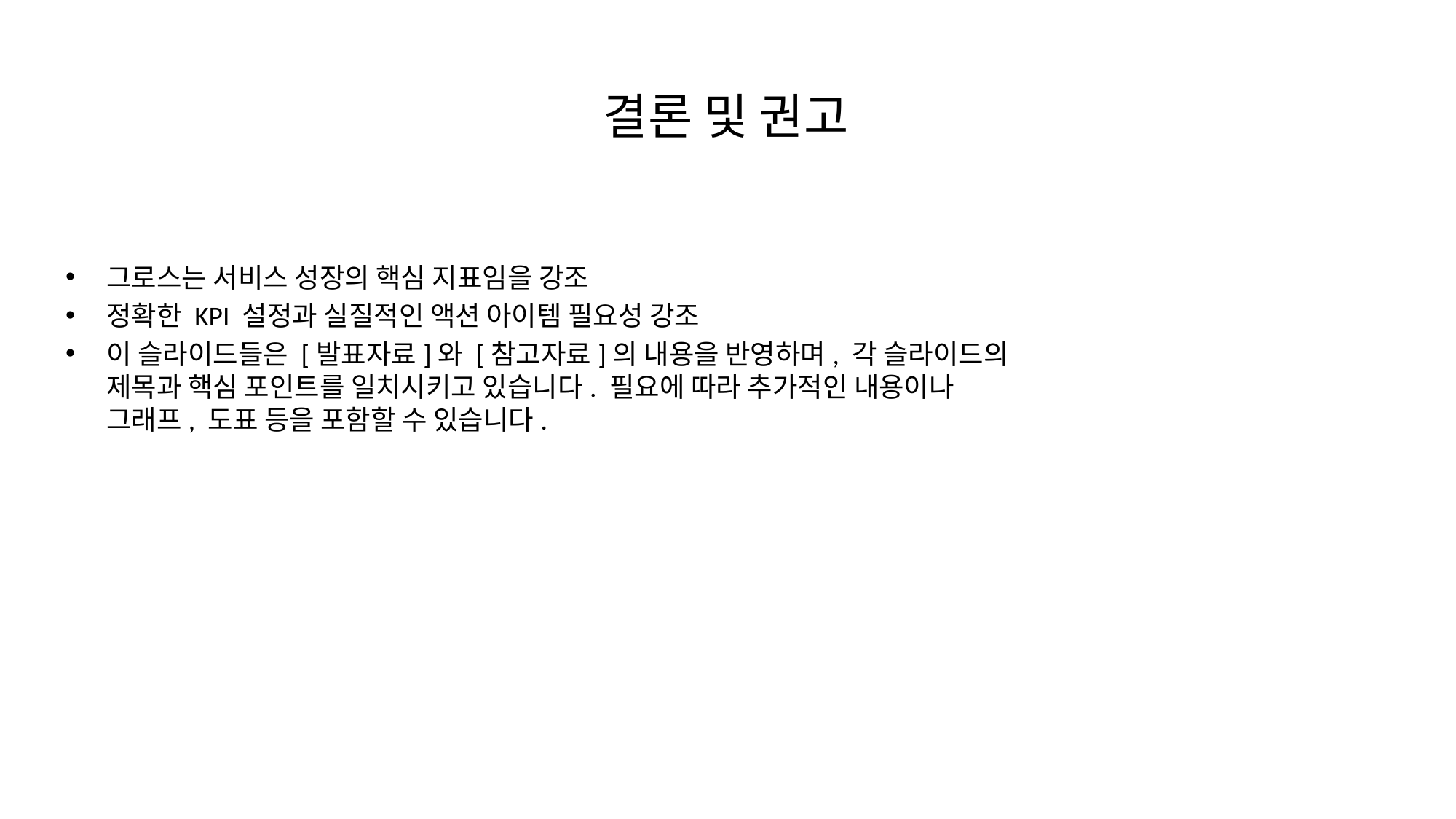

# 결론 및 권고

그로스는 서비스 성장의 핵심 지표임을 강조
정확한 KPI 설정과 실질적인 액션 아이템 필요성 강조
이 슬라이드들은 [발표자료]와 [참고자료]의 내용을 반영하며, 각 슬라이드의 제목과 핵심 포인트를 일치시키고 있습니다. 필요에 따라 추가적인 내용이나 그래프, 도표 등을 포함할 수 있습니다.